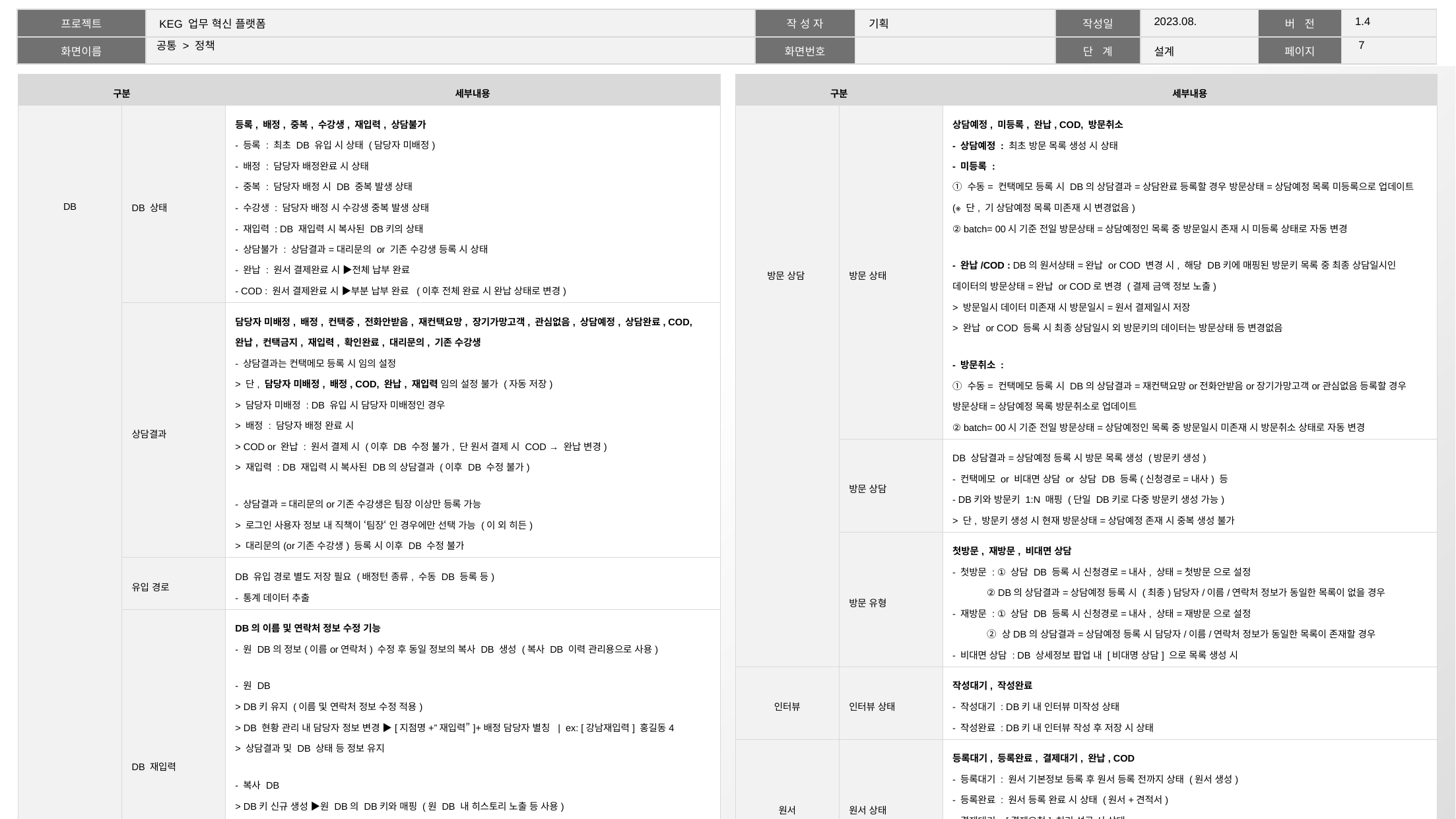

7

# 공통 > 정책
| 구분 |  | 세부내용 |
| --- | --- | --- |
| DB | DB 상태 | 등록, 배정, 중복, 수강생, 재입력, 상담불가 - 등록 : 최초 DB 유입 시 상태 (담당자 미배정) - 배정 : 담당자 배정완료 시 상태 - 중복 : 담당자 배정 시 DB 중복 발생 상태 - 수강생 : 담당자 배정 시 수강생 중복 발생 상태 - 재입력 : DB 재입력 시 복사된 DB키의 상태 - 상담불가 : 상담결과=대리문의 or 기존 수강생 등록 시 상태 - 완납 : 원서 결제완료 시 ▶전체 납부 완료 - COD : 원서 결제완료 시 ▶부분 납부 완료 (이후 전체 완료 시 완납 상태로 변경) |
|  | 상담결과 | 담당자 미배정, 배정, 컨택중, 전화안받음, 재컨택요망, 장기가망고객, 관심없음, 상담예정, 상담완료, COD, 완납, 컨택금지, 재입력, 확인완료, 대리문의, 기존 수강생 - 상담결과는 컨택메모 등록 시 임의 설정 > 단, 담당자 미배정, 배정, COD, 완납, 재입력 임의 설정 불가 (자동 저장) > 담당자 미배정 : DB 유입 시 담당자 미배정인 경우 > 배정 : 담당자 배정 완료 시 > COD or 완납 : 원서 결제 시 (이후 DB 수정 불가, 단 원서 결제 시 COD → 완납 변경) > 재입력 : DB 재입력 시 복사된 DB의 상담결과 (이후 DB 수정 불가) - 상담결과=대리문의or기존 수강생은 팀장 이상만 등록 가능 > 로그인 사용자 정보 내 직책이 ‘팀장‘ 인 경우에만 선택 가능 (이 외 히든) > 대리문의(or기존 수강생) 등록 시 이후 DB 수정 불가 |
|  | 유입 경로 | DB 유입 경로 별도 저장 필요 (배정턴 종류, 수동 DB 등록 등) - 통계 데이터 추출 |
|  | DB 재입력 | DB의 이름 및 연락처 정보 수정 기능 - 원 DB의 정보(이름or연락처) 수정 후 동일 정보의 복사 DB 생성 (복사 DB 이력 관리용으로 사용) - 원 DB > DB키 유지 (이름 및 연락처 정보 수정 적용) > DB 현황 관리 내 담당자 정보 변경 ▶[지점명+”재입력”]+배정 담당자 별칭 | ex: [강남재입력] 홍길동4 > 상담결과 및 DB 상태 등 정보 유지 - 복사 DB > DB키 신규 생성 ▶원 DB의 DB키와 매핑 (원 DB 내 히스토리 노출 등 사용) > DB 현황 관리 내 담당자 정보 변경 없음 ▶원 DB의 DB 재입력 전 담당자 정보 노출 ex) 원 DB의 담당자명이 [강남공식1] 홍길동4 인 경우, 원 DB는 [강남재입력] 홍길동4 로 변경 | 복사 DB는 [강남공식1] 홍길동4 유지 > 상담결과 및 DB 상태 = 재입력 (상담결과 노출 시 재입력 일시 노출) |
| 구분 |  | 세부내용 |
| --- | --- | --- |
| 방문 상담 | 방문 상태 | 상담예정, 미등록, 완납, COD, 방문취소 - 상담예정 : 최초 방문 목록 생성 시 상태 - 미등록 : ① 수동= 컨택메모 등록 시 DB의 상담결과=상담완료 등록할 경우 방문상태=상담예정 목록 미등록으로 업데이트 (※ 단, 기 상담예정 목록 미존재 시 변경없음) ② batch= 00시 기준 전일 방문상태=상담예정인 목록 중 방문일시 존재 시 미등록 상태로 자동 변경 - 완납/COD : DB의 원서상태=완납 or COD 변경 시, 해당 DB키에 매핑된 방문키 목록 중 최종 상담일시인 데이터의 방문상태=완납 or COD로 변경 (결제 금액 정보 노출) > 방문일시 데이터 미존재 시 방문일시=원서 결제일시 저장 > 완납 or COD 등록 시 최종 상담일시 외 방문키의 데이터는 방문상태 등 변경없음 - 방문취소 : ① 수동= 컨택메모 등록 시 DB의 상담결과=재컨택요망or전화안받음or장기가망고객or관심없음 등록할 경우 방문상태=상담예정 목록 방문취소로 업데이트 ② batch= 00시 기준 전일 방문상태=상담예정인 목록 중 방문일시 미존재 시 방문취소 상태로 자동 변경 |
|  | 방문 상담 | DB 상담결과=상담예정 등록 시 방문 목록 생성 (방문키 생성) - 컨택메모 or 비대면 상담 or 상담 DB 등록(신청경로=내사) 등 - DB키와 방문키 1:N 매핑 (단일 DB키로 다중 방문키 생성 가능) > 단, 방문키 생성 시 현재 방문상태=상담예정 존재 시 중복 생성 불가 |
|  | 방문 유형 | 첫방문, 재방문, 비대면 상담 - 첫방문 : ① 상담 DB 등록 시 신청경로=내사, 상태=첫방문 으로 설정 ② DB의 상담결과=상담예정 등록 시 (최종)담당자/이름/연락처 정보가 동일한 목록이 없을 경우 - 재방문 : ① 상담 DB 등록 시 신청경로=내사, 상태=재방문 으로 설정 ② 상DB의 상담결과=상담예정 등록 시 담당자/이름/연락처 정보가 동일한 목록이 존재할 경우 - 비대면 상담 : DB 상세정보 팝업 내 [비대명 상담] 으로 목록 생성 시 |
| 인터뷰 | 인터뷰 상태 | 작성대기, 작성완료 - 작성대기 : DB키 내 인터뷰 미작성 상태 - 작성완료 : DB키 내 인터뷰 작성 후 저장 시 상태 |
| 원서 | 원서 상태 | 등록대기, 등록완료, 결제대기, 완납, COD - 등록대기 : 원서 기본정보 등록 후 원서 등록 전까지 상태 (원서 생성) - 등록완료 : 원서 등록 완료 시 상태 (원서+견적서) - 결제대기 : [결제요청] 처리 성공 시 상태 - 완납 : 원서 결제완료 시 ▶전체 납부 완료 - COD : 원서 결제완료 시 ▶부분 납부 완료 (이후 전체 완료 시 완납 상태로 변경) |
|  | 국비 과정 | 1. 원서 결제 시 파일 업로드 → 2. 수강생창 내 ①수강생 국비 유형 ②국비카드 사본 등록 → 3. 수강생창 내 자부담 결제 후 완료 → 4. 배정 가능 |